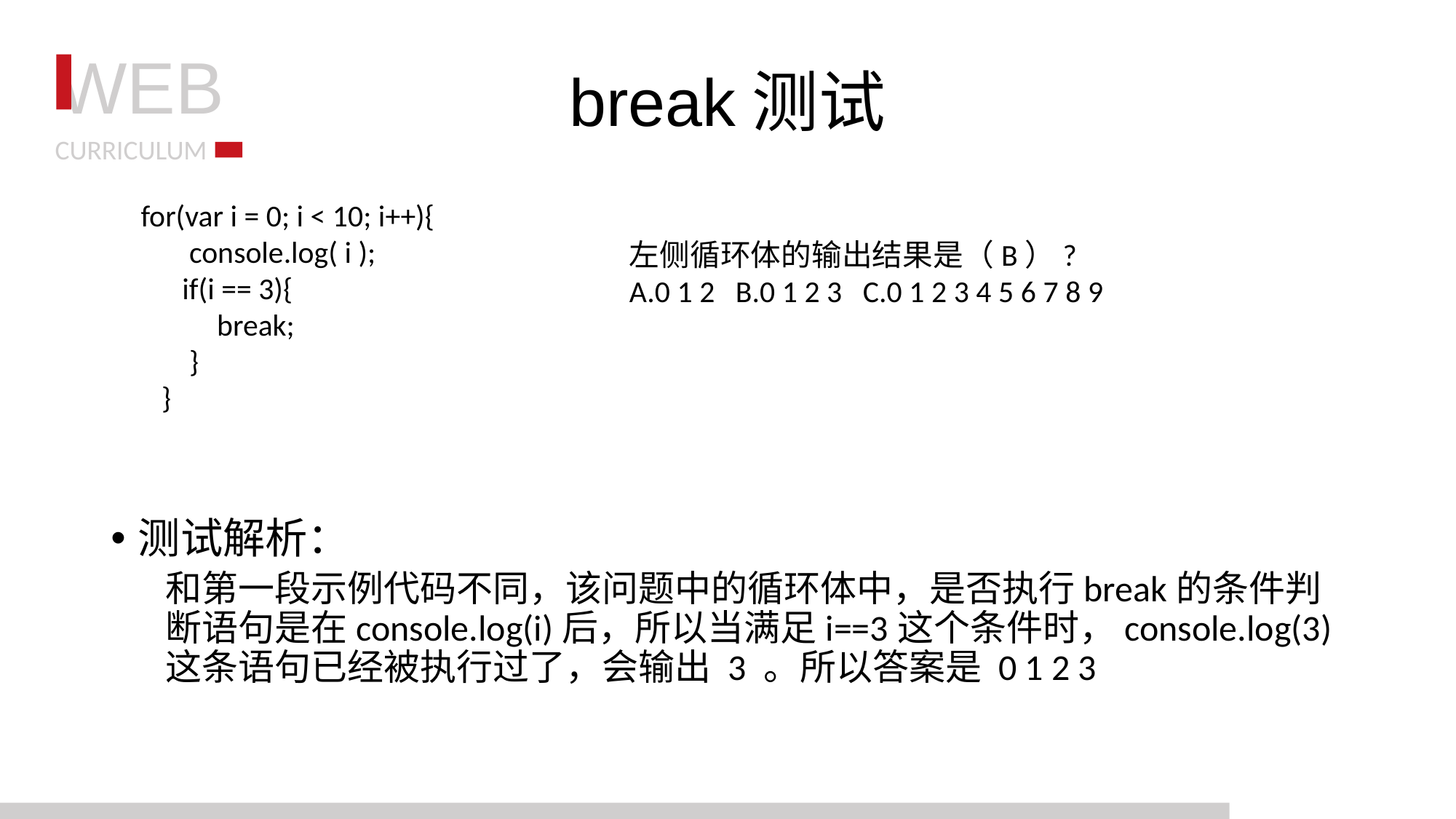

# break测试
for(var i = 0; i < 10; i++){
       console.log( i );
      if(i == 3){
           break;
       }
   }

测试解析：
和第一段示例代码不同，该问题中的循环体中，是否执行break的条件判断语句是在console.log(i)后，所以当满足i==3这个条件时，console.log(3)这条语句已经被执行过了，会输出 3 。所以答案是 0 1 2 3
左侧循环体的输出结果是（B）?
A.0 1 2   B.0 1 2 3   C.0 1 2 3 4 5 6 7 8 9